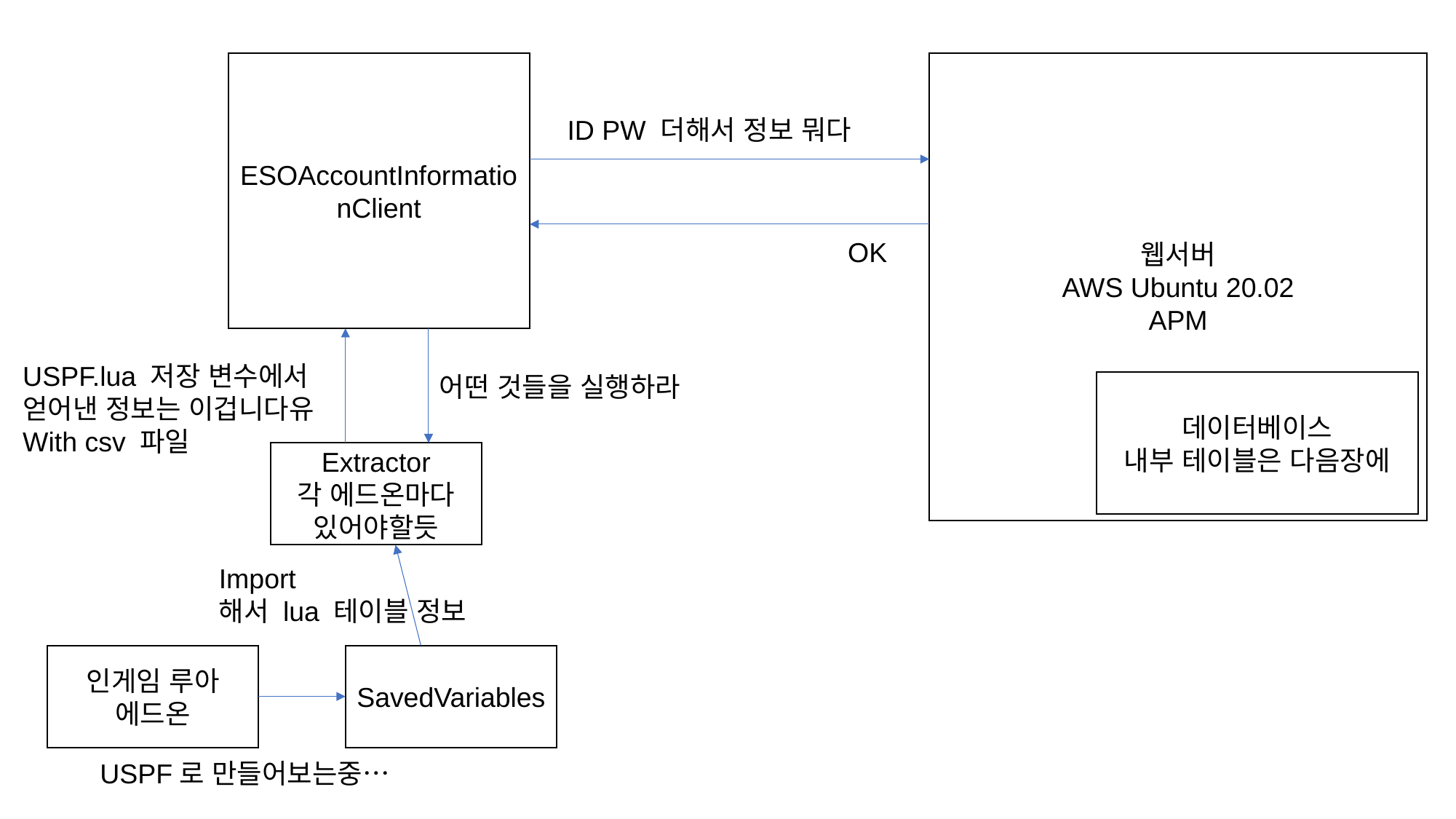

ESOAccountInformationClient
웹서버
AWS Ubuntu 20.02
APM
ID PW 더해서 정보 뭐다
OK
USPF.lua 저장 변수에서 얻어낸 정보는 이겁니다유
With csv 파일
어떤 것들을 실행하라
데이터베이스
내부 테이블은 다음장에
Extractor
각 에드온마다 있어야할듯
Import
해서 lua 테이블 정보
인게임 루아 에드온
SavedVariables
USPF로 만들어보는중…